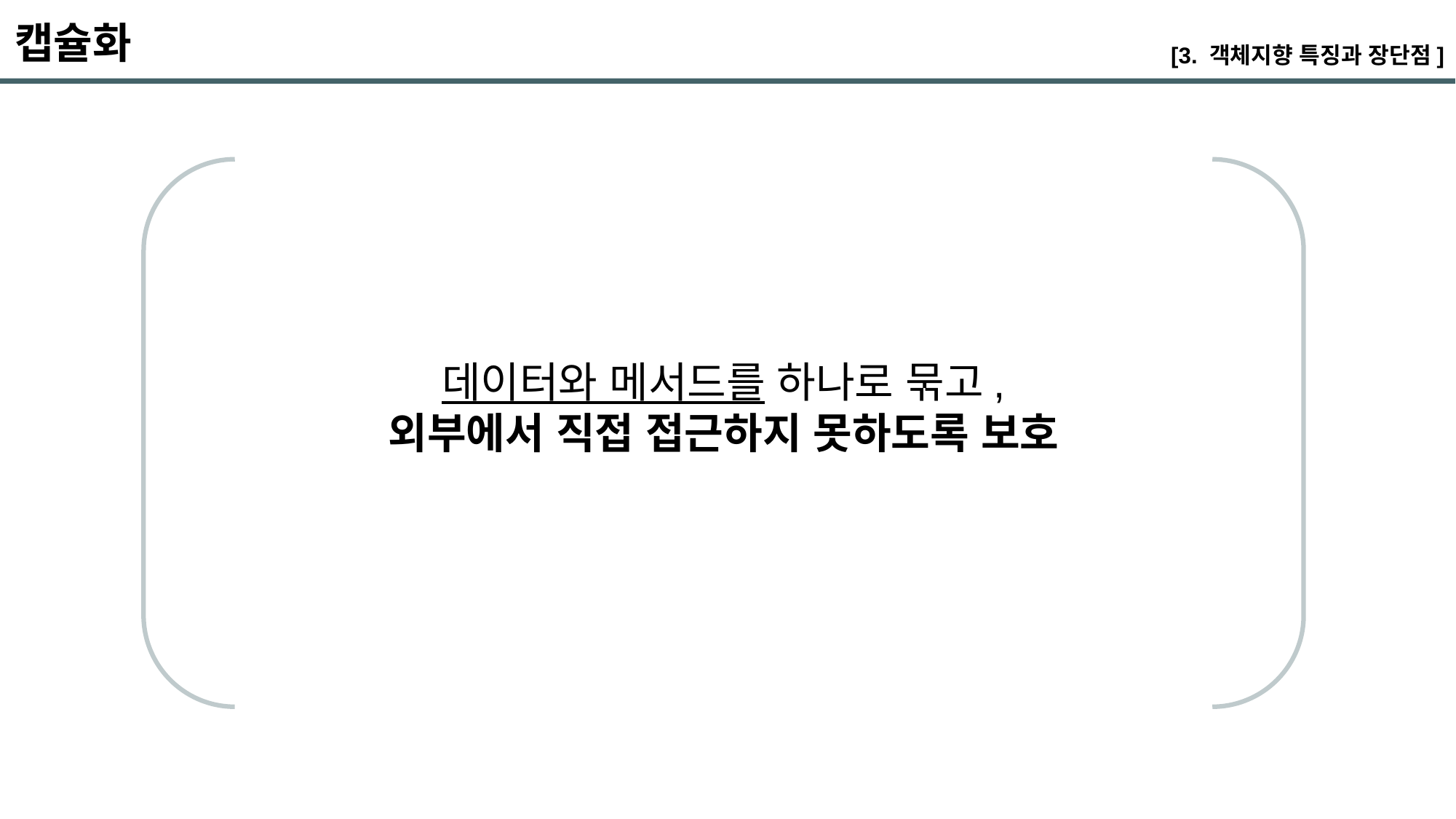

캡슐화
[3. 객체지향 특징과 장단점]

데이터와 메서드를 하나로 묶고,
외부에서 직접 접근하지 못하도록 보호